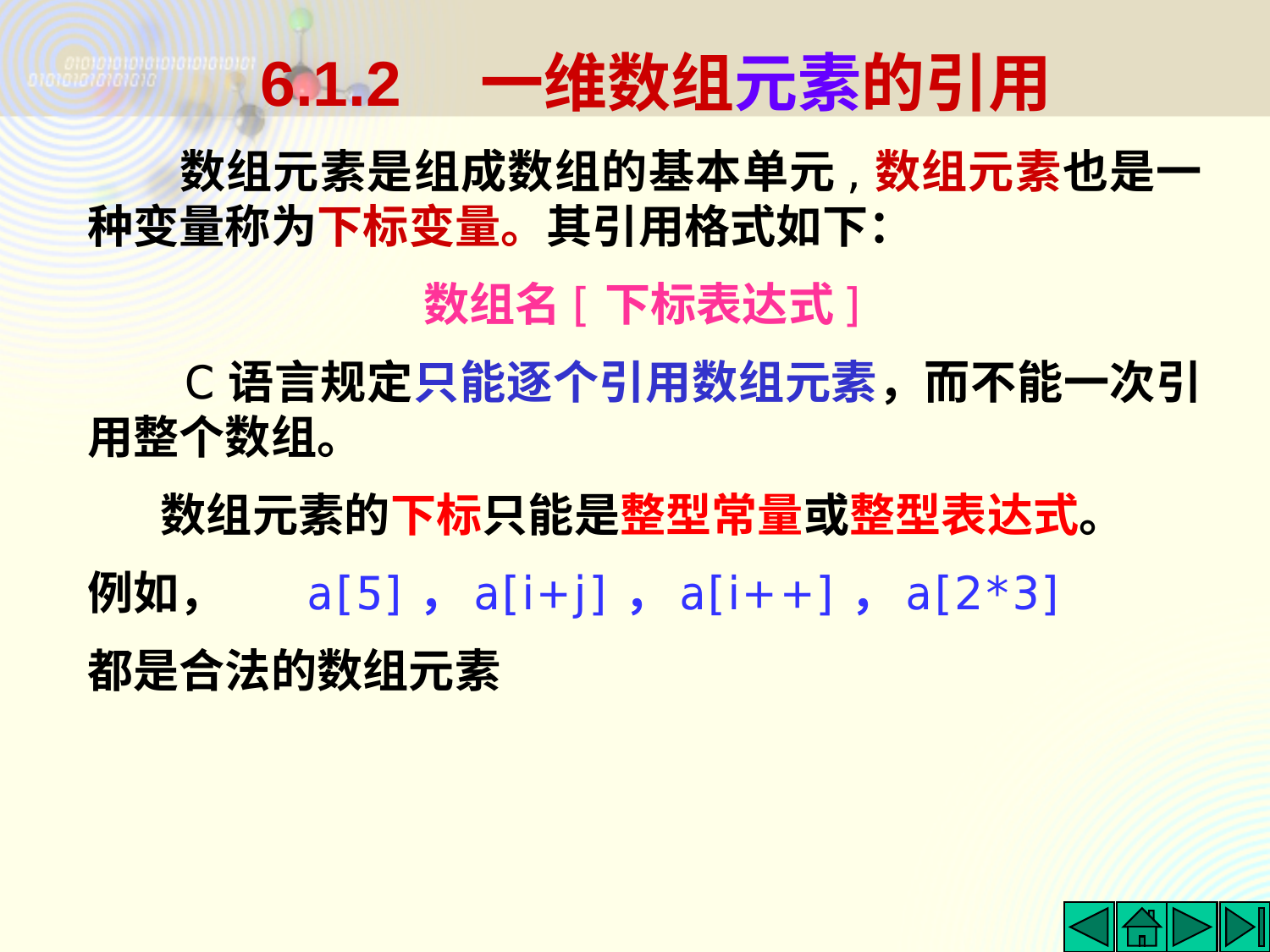

6.1.2    一维数组元素的引用
       数组元素是组成数组的基本单元,数组元素也是一种变量称为下标变量。其引用格式如下：
数组名[下标表达式]
       C语言规定只能逐个引用数组元素，而不能一次引用整个数组。
      数组元素的下标只能是整型常量或整型表达式。
例如，       a[5]，a[i+j]，a[i++]，a[2*3]
都是合法的数组元素